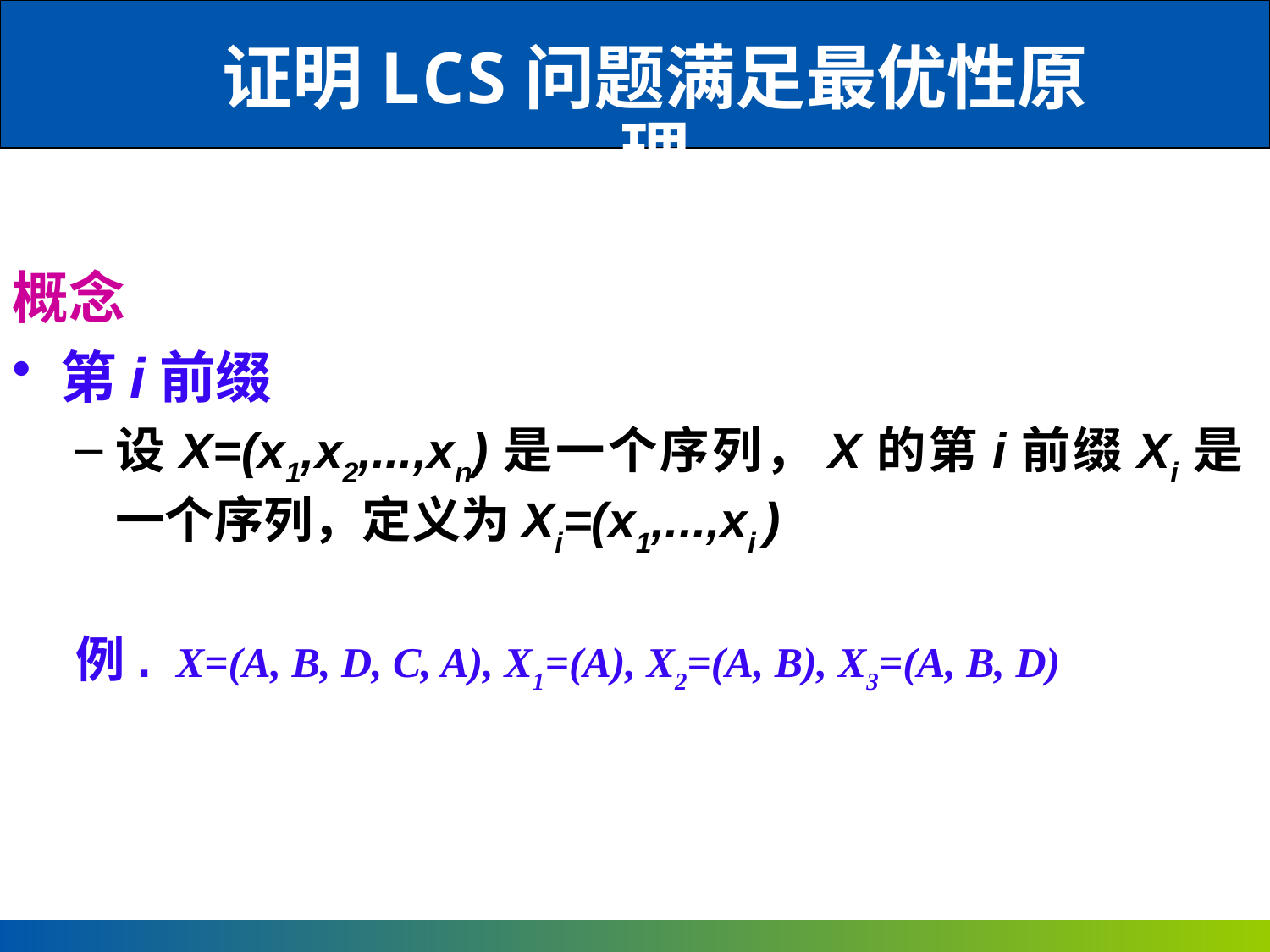

证明LCS问题满足最优性原理
概念
第i前缀
设X=(x1,x2,...,xn)是一个序列，X的第i前缀Xi是一个序列，定义为Xi=(x1,...,xi )

例. X=(A, B, D, C, A), X1=(A), X2=(A, B), X3=(A, B, D)